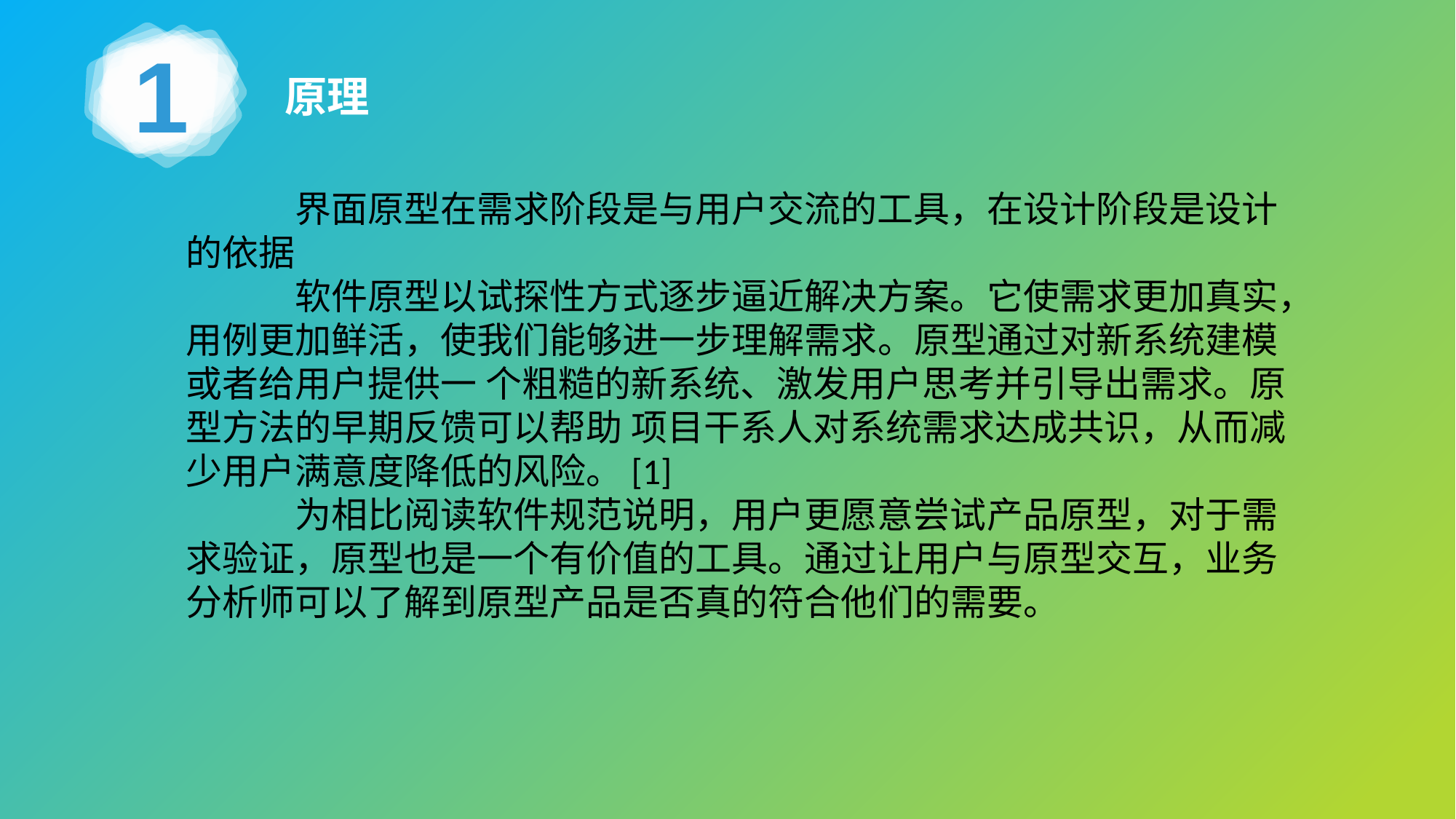

1

原理
	界面原型在需求阶段是与用户交流的工具，在设计阶段是设计的依据
	软件原型以试探性方式逐步逼近解决方案。它使需求更加真实，用例更加鲜活，使我们能够进一步理解需求。原型通过对新系统建模或者给用户提供一 个粗糙的新系统、激发用户思考并引导出需求。原型方法的早期反馈可以帮助 项目干系人对系统需求达成共识，从而减少用户满意度降低的风险。[1]
	为相比阅读软件规范说明，用户更愿意尝试产品原型，对于需 求验证，原型也是一个有价值的工具。通过让用户与原型交互，业务分析师可以了解到原型产品是否真的符合他们的需要。